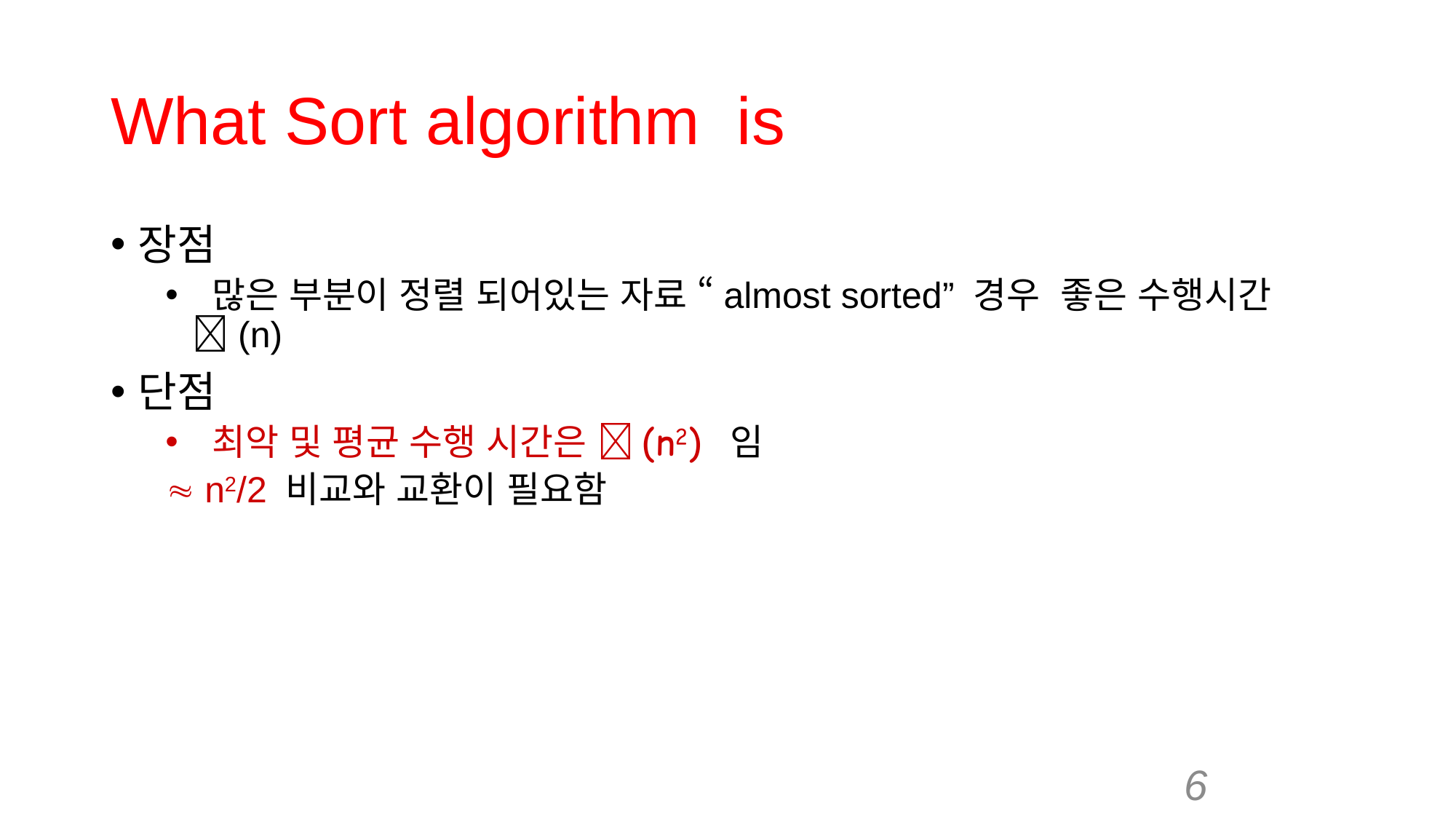

# What Sort algorithm  is
장점
 많은 부분이 정렬 되어있는 자료 “almost sorted” 경우  좋은 수행시간 Θ(n)
단점
 최악 및 평균 수행 시간은 Θ(n2)  임
≈ n2/2 비교와 교환이 필요함
6